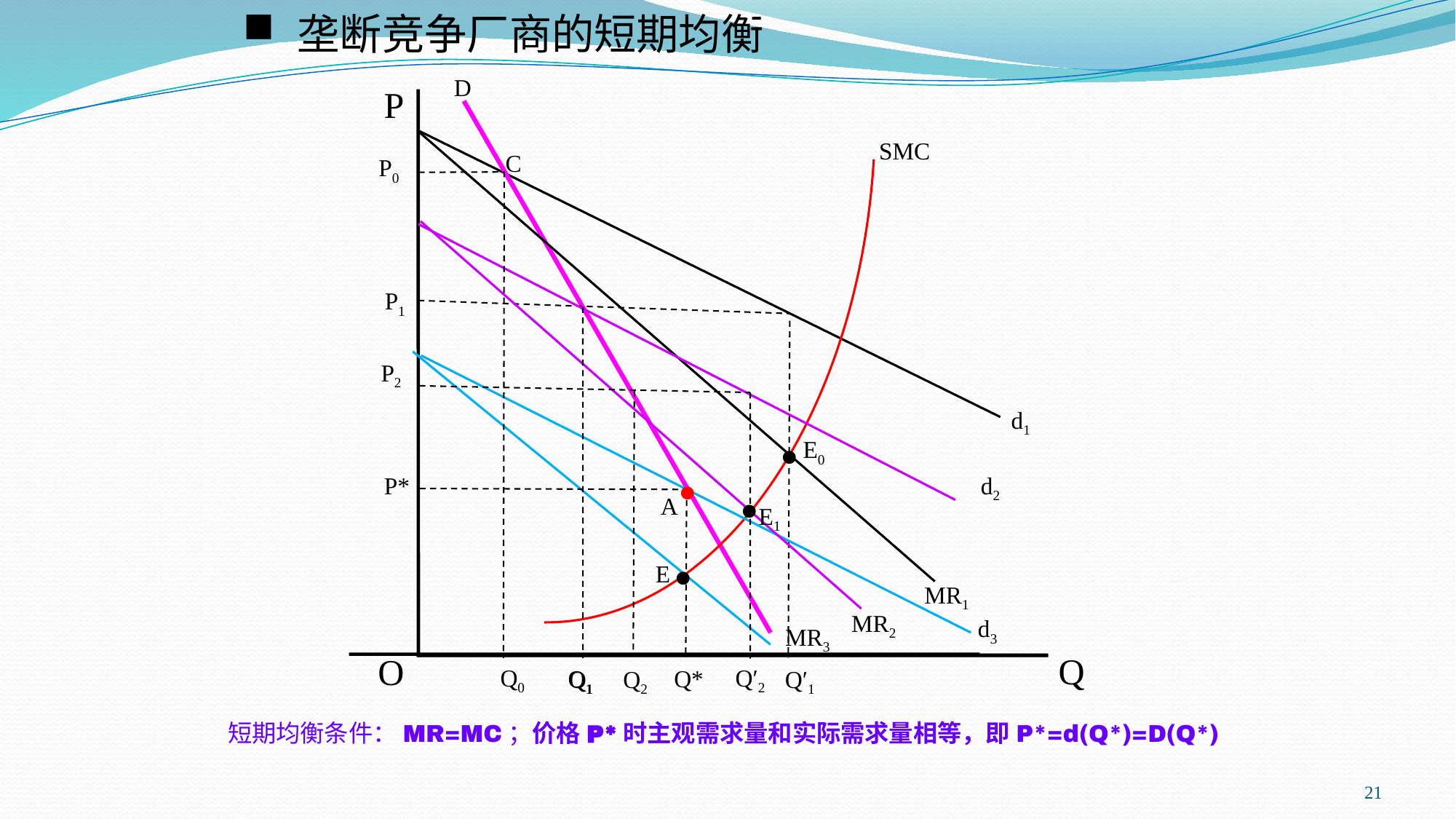

垄断竞争厂商的短期均衡
D
P

SMC

C
P0

P1

.
P2

.

d1
.
E0
P*
d2
.
A

E1
E
MR1
MR2
d3
MR3
Q
O

Q′2
Q0
Q1
Q*
Q1
Q2
Q′1
短期均衡条件：MR=MC；价格P*时主观需求量和实际需求量相等，即P*=d(Q*)=D(Q*)
21